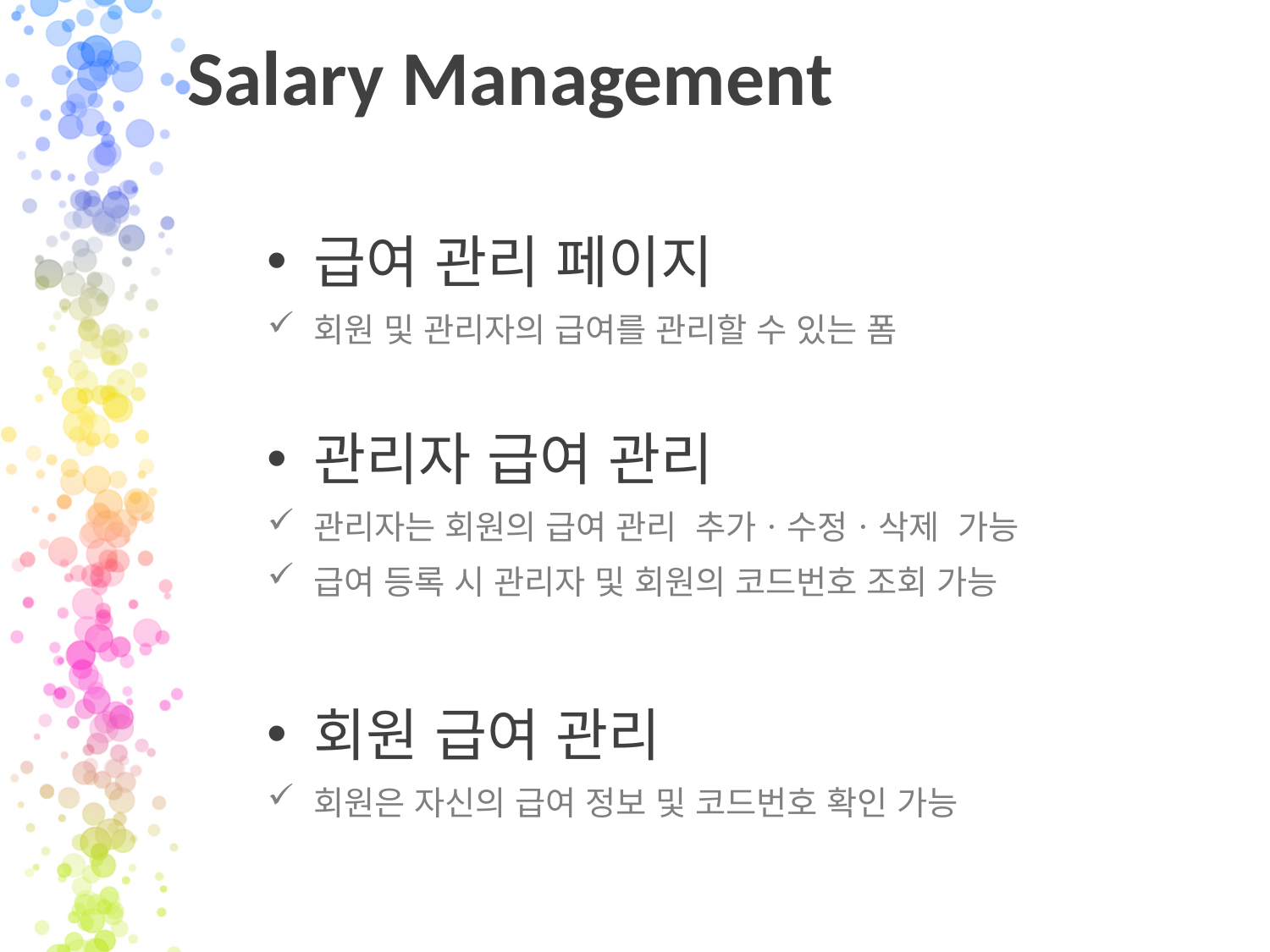

# Salary Management
급여 관리 페이지
회원 및 관리자의 급여를 관리할 수 있는 폼

관리자 급여 관리
관리자는 회원의 급여 관리  추가ㆍ수정ㆍ삭제  가능
급여 등록 시 관리자 및 회원의 코드번호 조회 가능

회원 급여 관리
회원은 자신의 급여 정보 및 코드번호 확인 가능